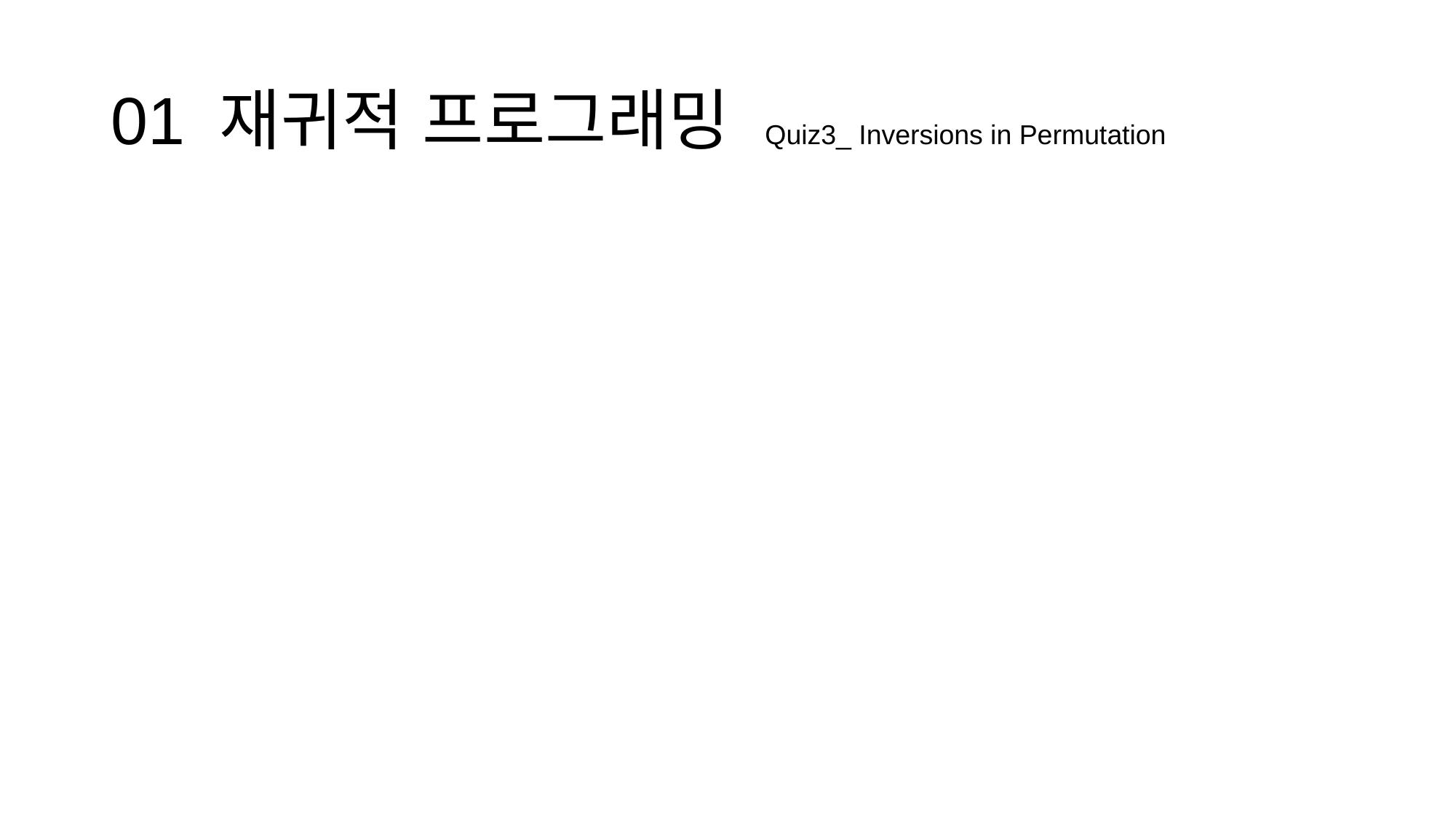

# 01 재귀적 프로그래밍 Quiz3_ Inversions in Permutation